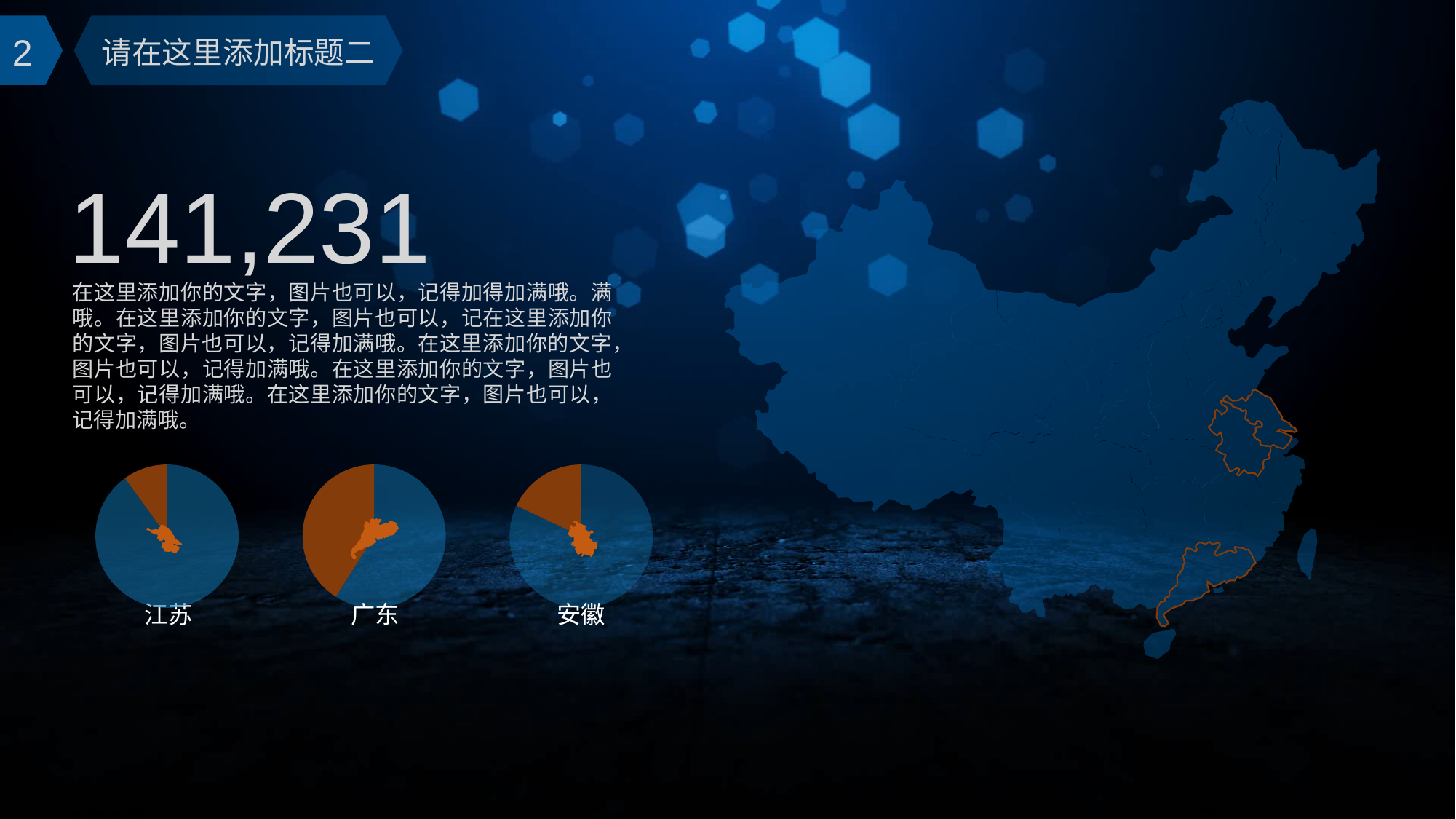

2

请在这里添加标题二

141,231
在这里添加你的文字，图片也可以，记得加得加满哦。满哦。在这里添加你的文字，图片也可以，记在这里添加你的文字，图片也可以，记得加满哦。在这里添加你的文字，图片也可以，记得加满哦。在这里添加你的文字，图片也可以，记得加满哦。在这里添加你的文字，图片也可以，记得加满哦。

### Chart

| Category | 修改红色数据 |
|---|---|
| 白色百分比 | 0.9 |
| 红色百分比 | 0.1 |

### Chart

| Category | 修改红色数据 |
|---|---|
| 白色百分比 | 0.5900000000000001 |
| 红色百分比 | 0.4100000000000001 |

### Chart

| Category | 修改红色数据 |
|---|---|
| 白色百分比 | 0.8200000000000003 |
| 红色百分比 | 0.18000000000000005 |

江苏
广东
安徽